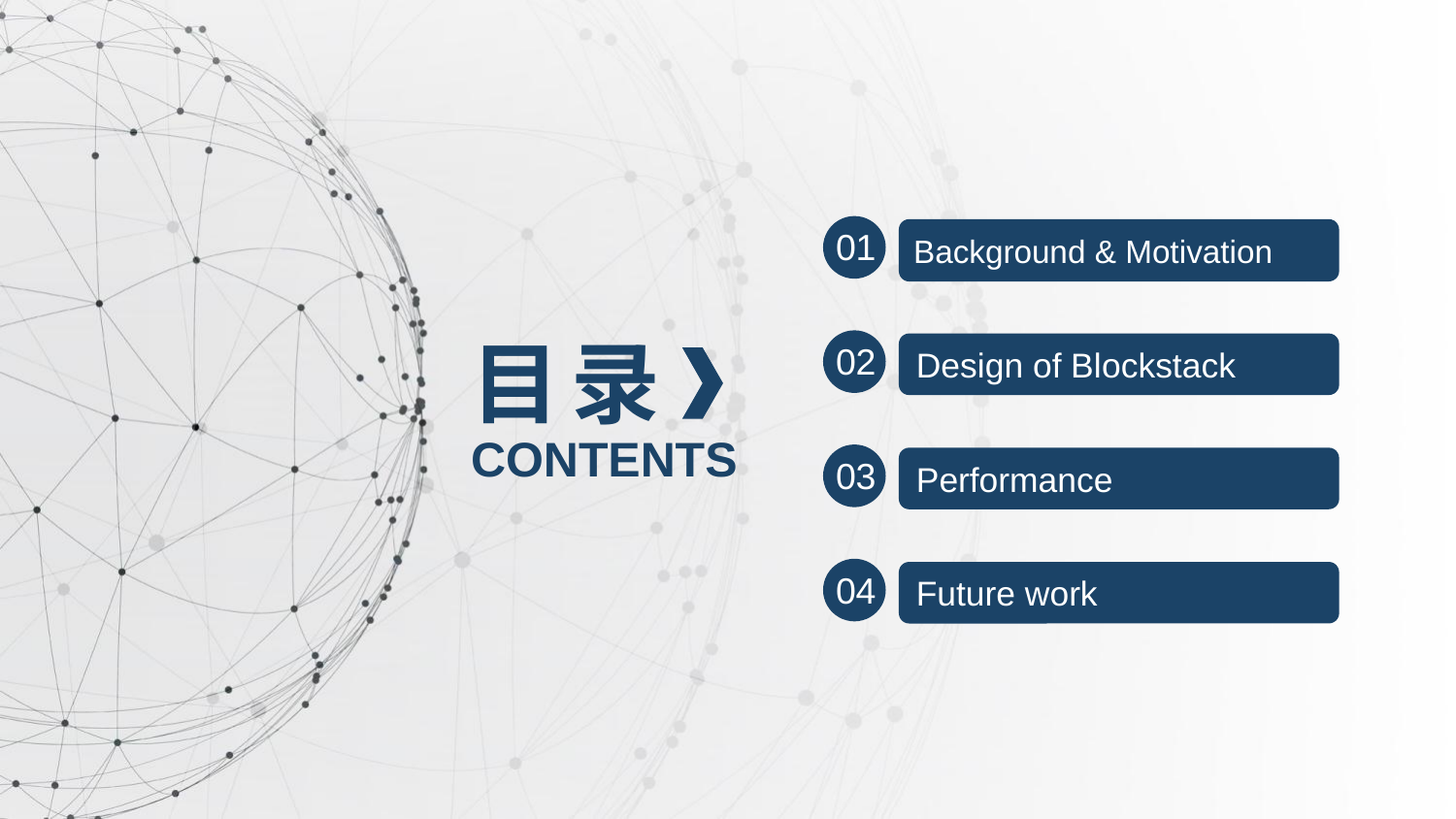

01

Background & Motivation
目 录

02
Design of Blockstack

CONTENTS

03
Performance

04
Future work